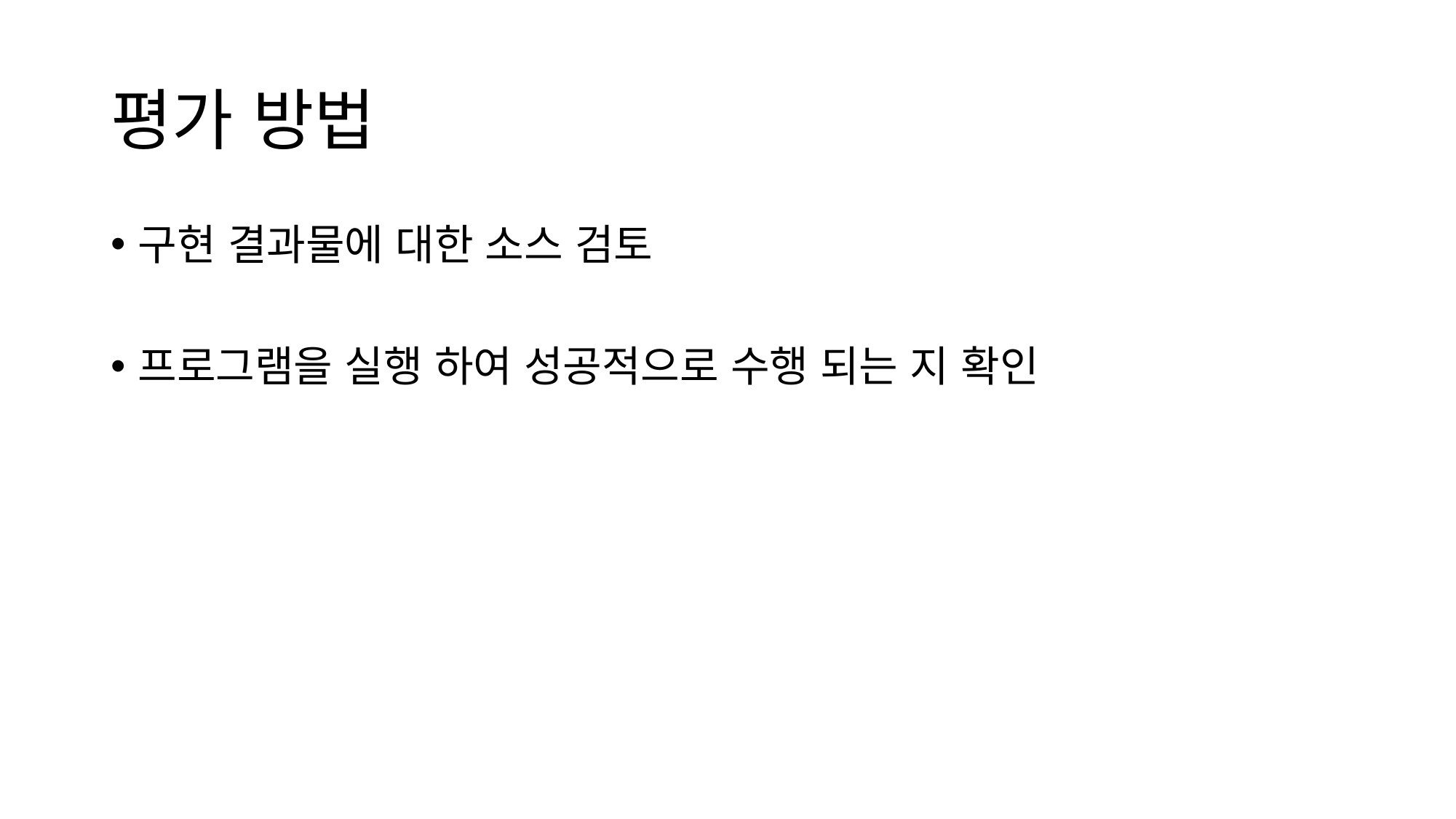

# 평가 방법
구현 결과물에 대한 소스 검토

프로그램을 실행 하여 성공적으로 수행 되는 지 확인